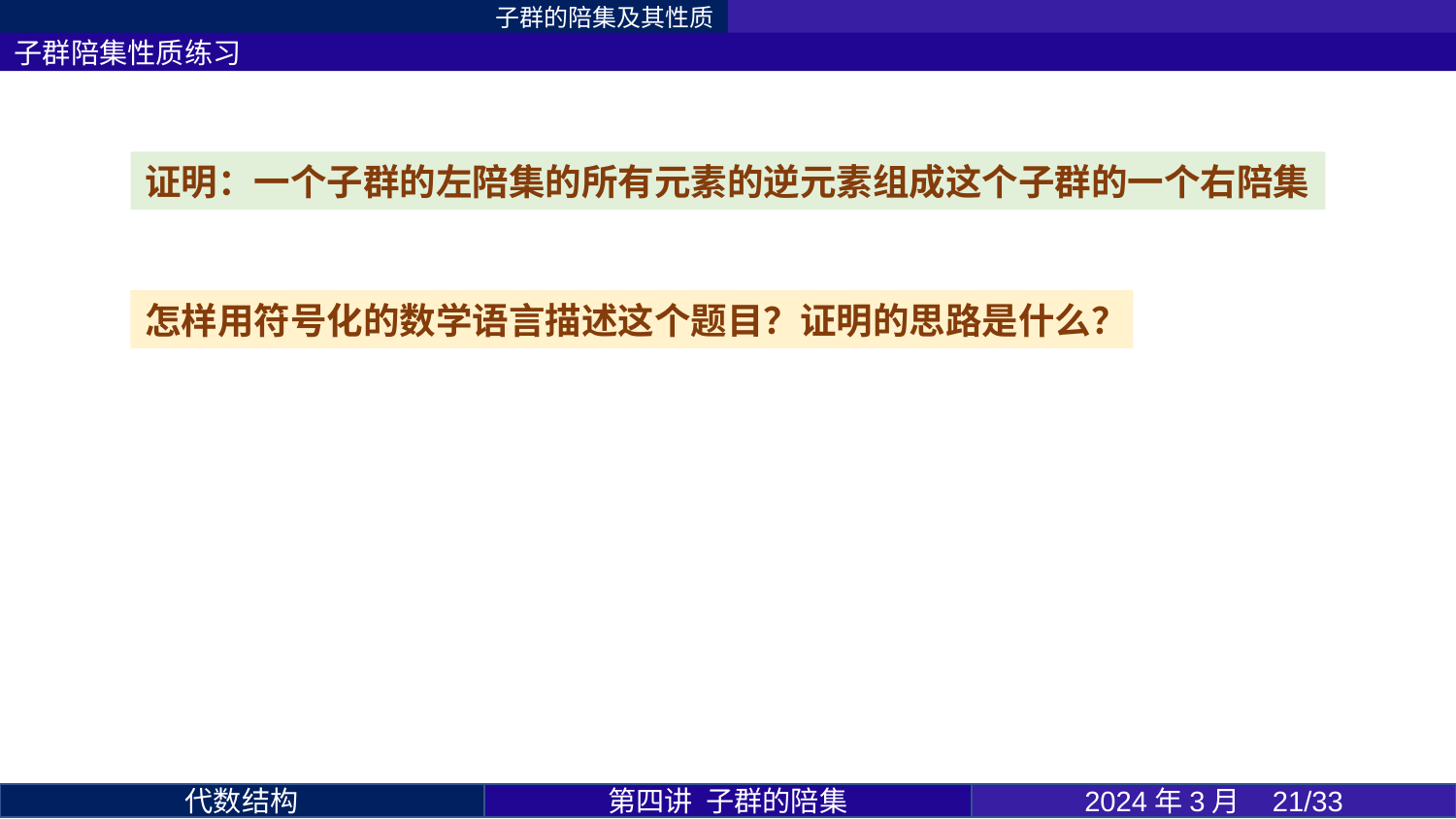

子群的陪集及其性质
子群陪集性质练习
证明：一个子群的左陪集的所有元素的逆元素组成这个子群的一个右陪集
怎样用符号化的数学语言描述这个题目？证明的思路是什么？
第四讲  子群的陪集
2024年3月    21/33
代数结构